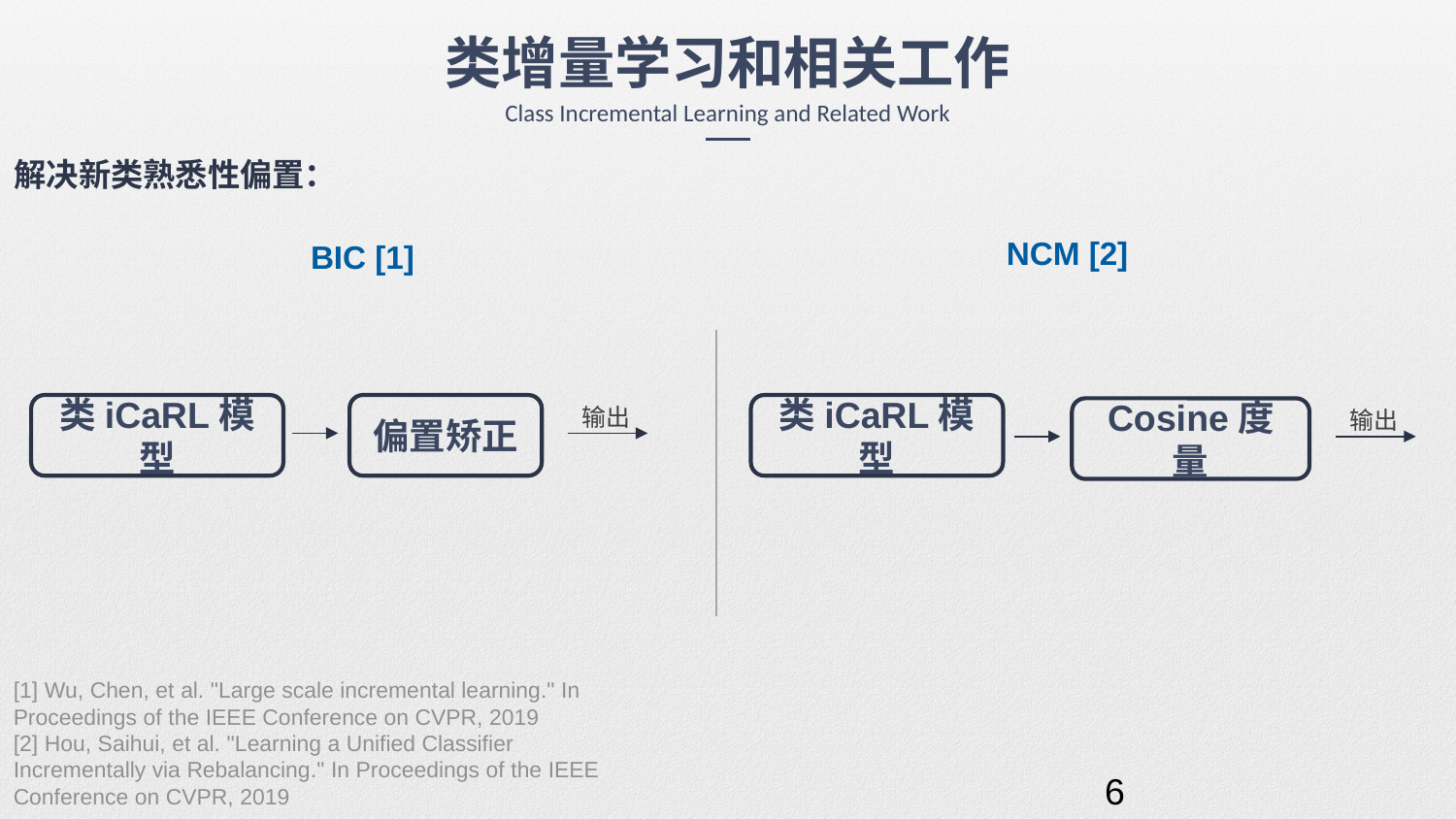

类增量学习和相关工作
Class Incremental Learning and Related Work
解决新类熟悉性偏置：
NCM [2]
BIC [1]
类iCaRL模型
偏置矫正
输出
类iCaRL模型
Cosine度量
输出
[1] Wu, Chen, et al. "Large scale incremental learning." In Proceedings of the IEEE Conference on CVPR, 2019
[2] Hou, Saihui, et al. "Learning a Unified Classifier Incrementally via Rebalancing." In Proceedings of the IEEE Conference on CVPR, 2019
6